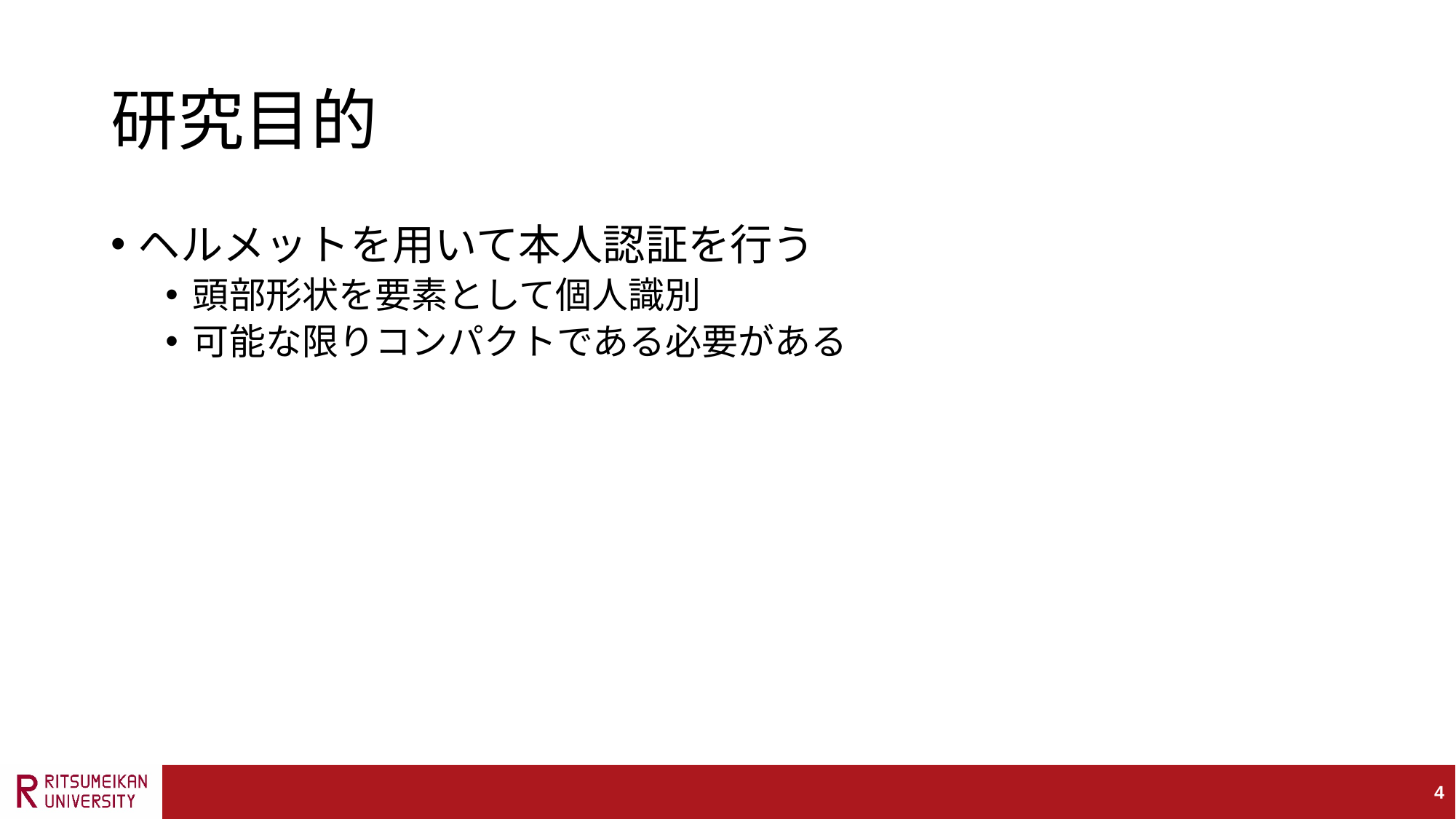

# 研究目的
ヘルメットを用いて本人認証を行う
頭部形状を要素として個人識別
可能な限りコンパクトである必要がある

4